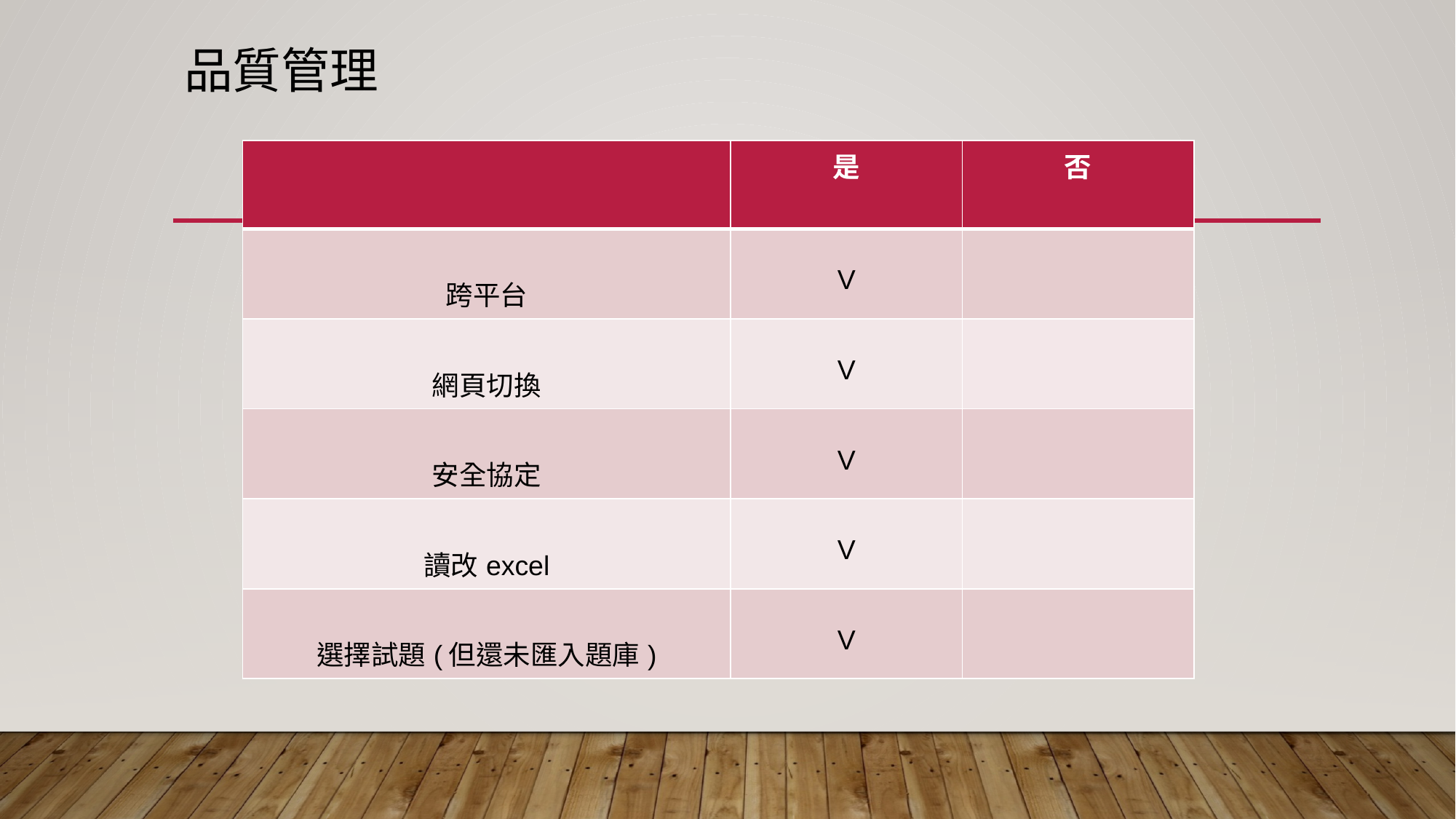

# 品質管理
|  | 是 | 否 |
| --- | --- | --- |
| 跨平台 | V |  |
| 網頁切換 | V |  |
| 安全協定 | V |  |
| 讀改excel | V |  |
| 選擇試題(但還未匯入題庫) | V |  |